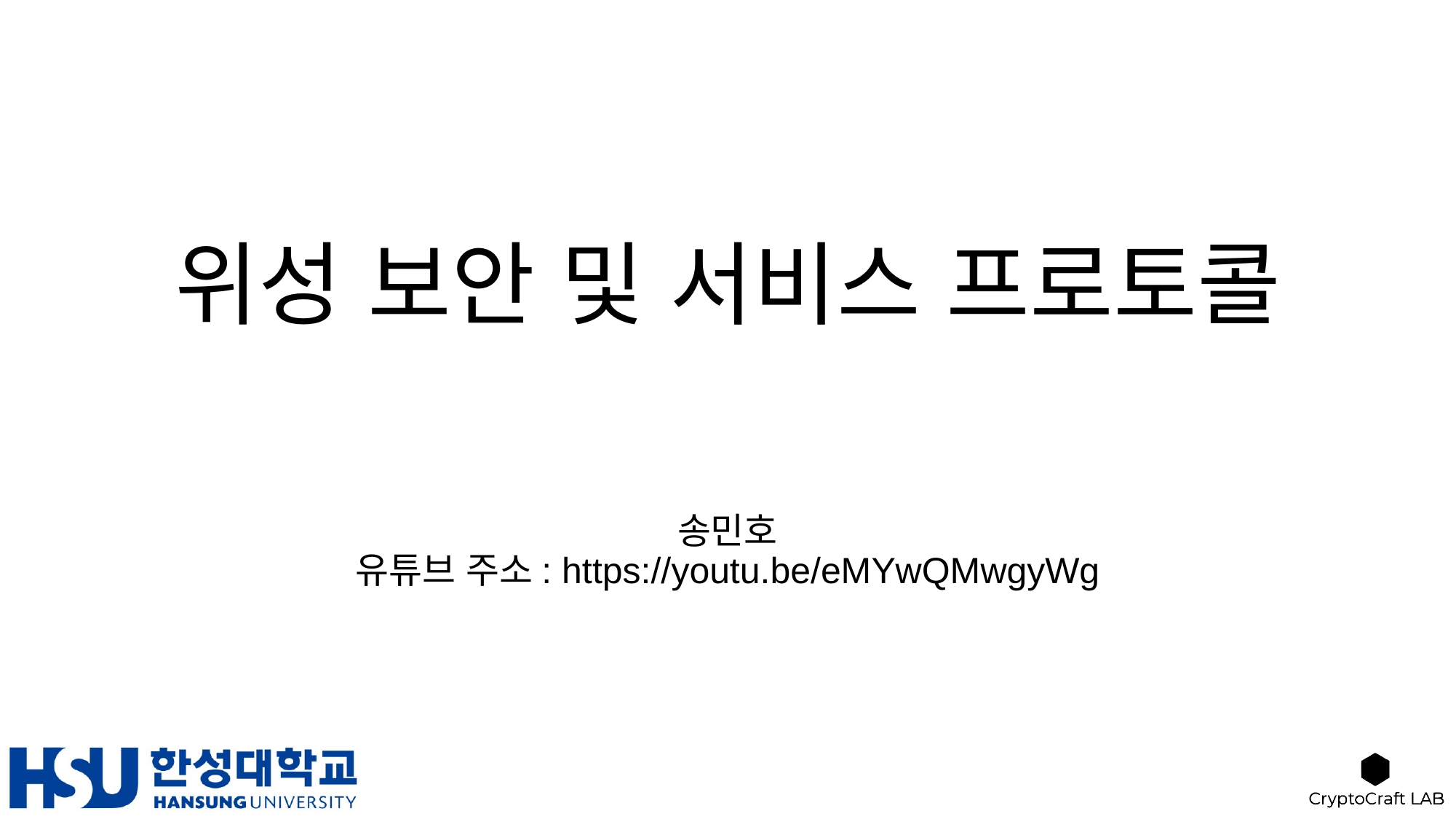

# 위성 보안 및 서비스 프로토콜
송민호
유튜브 주소: https://youtu.be/eMYwQMwgyWg